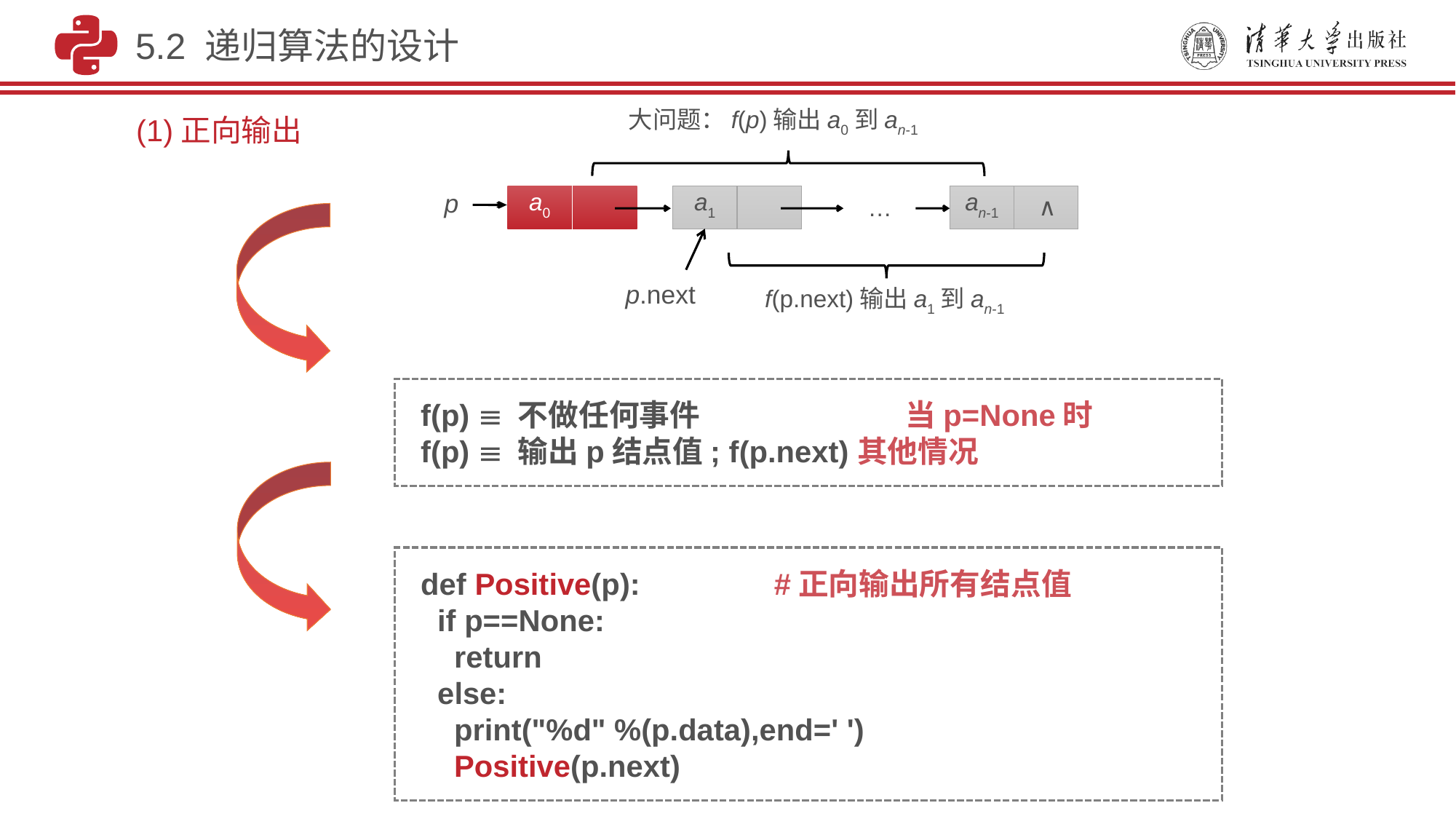

5.2 递归算法的设计

大问题：f(p)输出a0到an-1

a0

a1

an-1
∧
p
…

p.next
f(p.next)输出a1到an-1
(1)正向输出

f(p) ≡ 不做任何事件		       当p=None时
f(p) ≡ 输出p结点值; f(p.next)	其他情况

def Positive(p):                #正向输出所有结点值
  if p==None:
    return
  else:
    print("%d" %(p.data),end=' ')
    Positive(p.next)